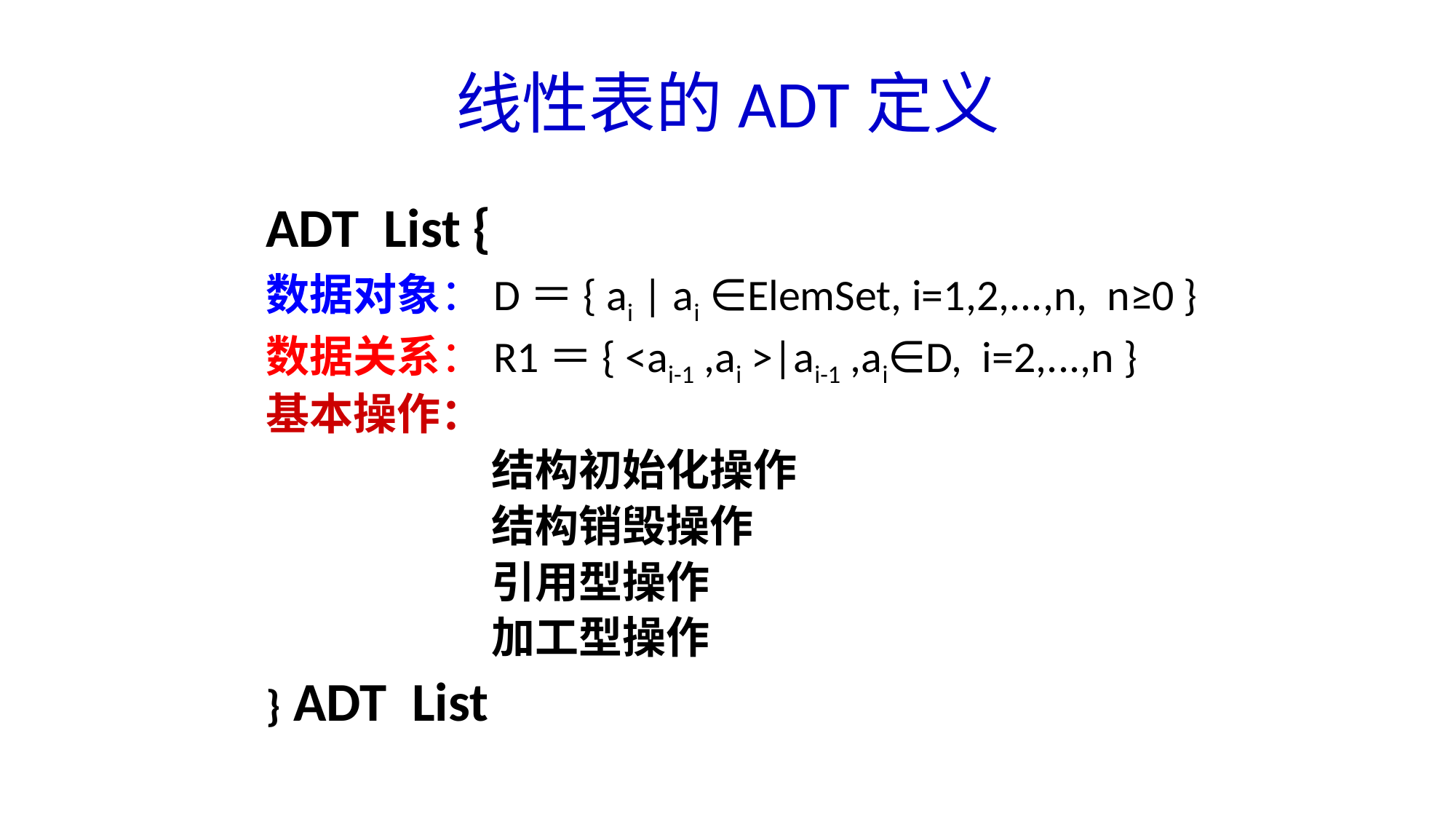

# 线性表的ADT定义
ADT  List {
数据对象：D＝{ ai | ai ∈ElemSet, i=1,2,...,n,  n≥0 }
数据关系：R1＝{ <ai-1 ,ai >|ai-1 ,ai∈D,  i=2,...,n }
基本操作：
                      结构初始化操作
                      结构销毁操作
                      引用型操作
                      加工型操作
} ADT  List